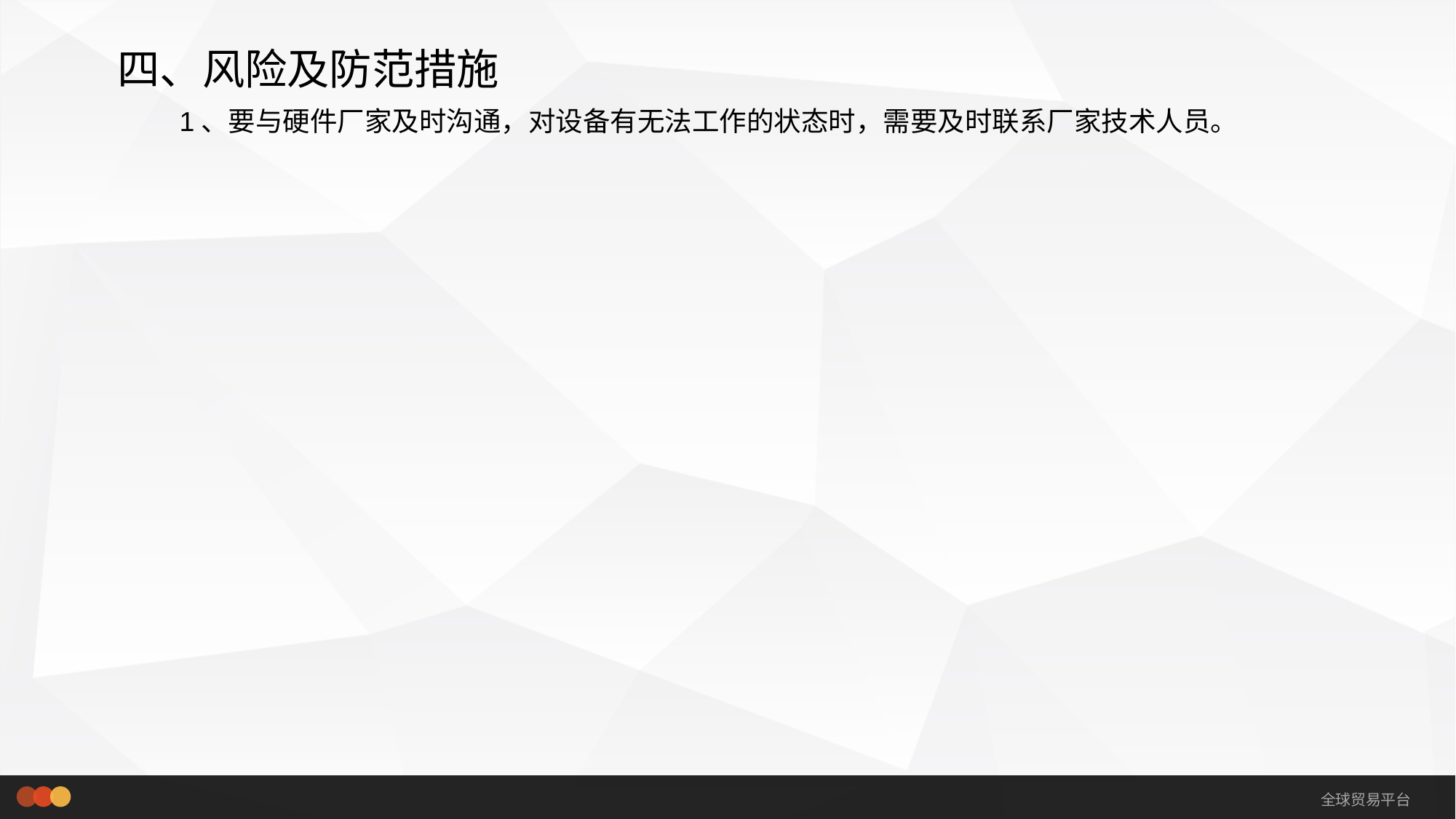

# 四、风险及防范措施
1、要与硬件厂家及时沟通，对设备有无法工作的状态时，需要及时联系厂家技术人员。